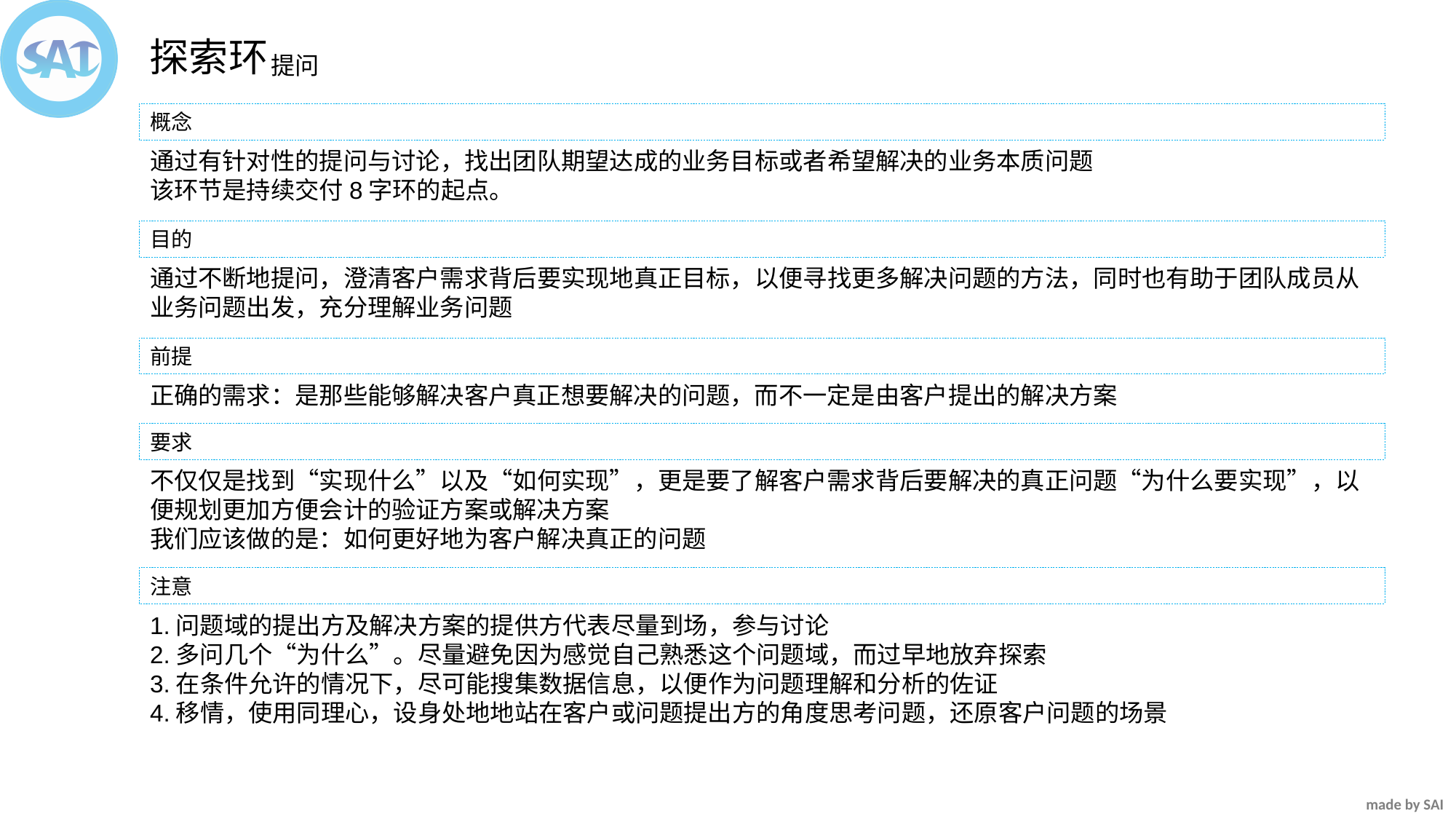

探索环
提问
概念
通过有针对性的提问与讨论，找出团队期望达成的业务目标或者希望解决的业务本质问题
该环节是持续交付8字环的起点。
目的
通过不断地提问，澄清客户需求背后要实现地真正目标，以便寻找更多解决问题的方法，同时也有助于团队成员从业务问题出发，充分理解业务问题
前提
正确的需求：是那些能够解决客户真正想要解决的问题，而不一定是由客户提出的解决方案
要求
不仅仅是找到“实现什么”以及“如何实现”，更是要了解客户需求背后要解决的真正问题“为什么要实现”，以便规划更加方便会计的验证方案或解决方案
我们应该做的是：如何更好地为客户解决真正的问题
注意
1.问题域的提出方及解决方案的提供方代表尽量到场，参与讨论
2.多问几个“为什么”。尽量避免因为感觉自己熟悉这个问题域，而过早地放弃探索
3.在条件允许的情况下，尽可能搜集数据信息，以便作为问题理解和分析的佐证
4.移情，使用同理心，设身处地地站在客户或问题提出方的角度思考问题，还原客户问题的场景